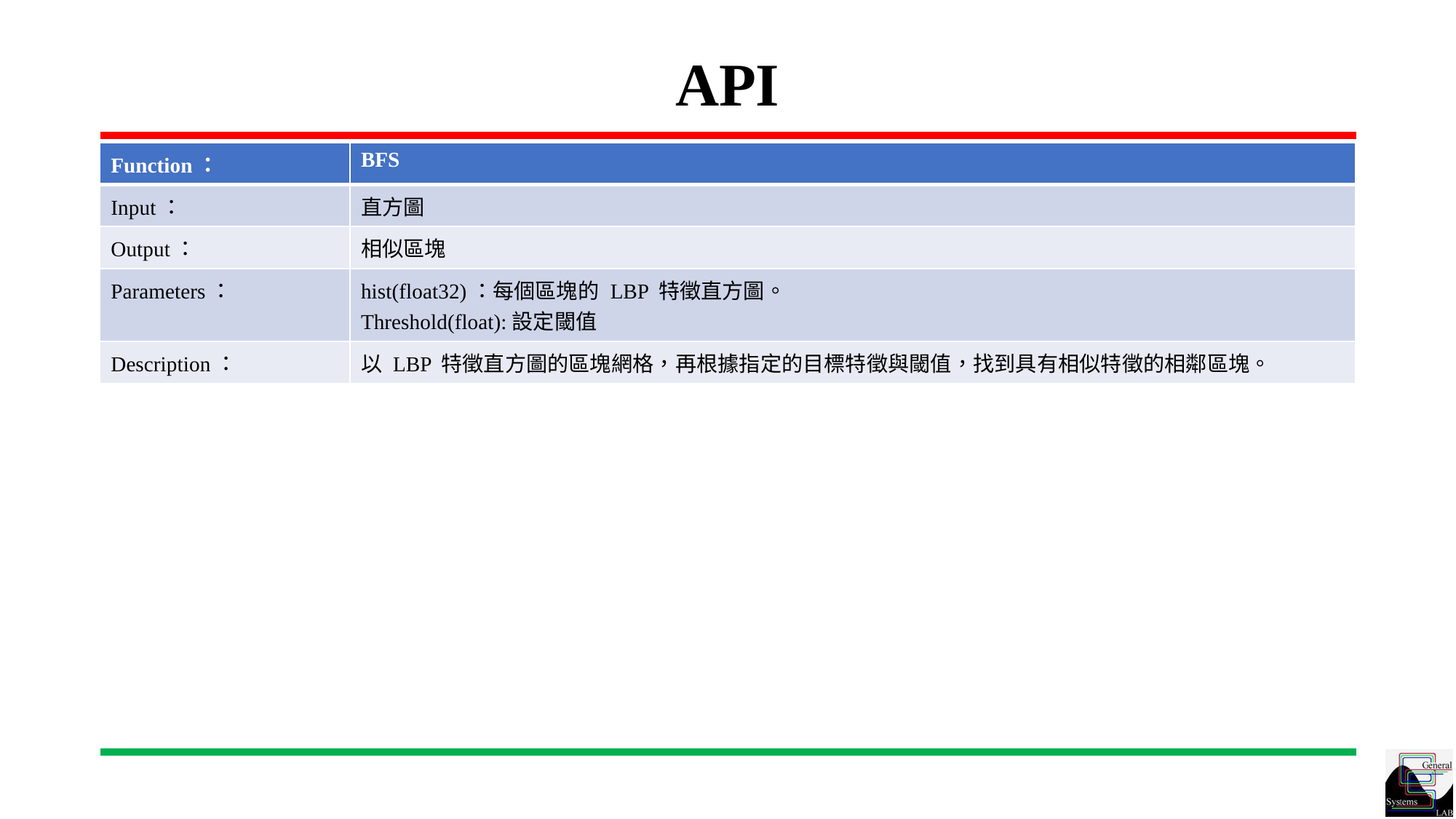

API

| Function： | BFS |
| --- | --- |
| Input： | 直方圖 |
| Output： | 相似區塊 |
| Parameters： | hist(float32)：每個區塊的 LBP 特徵直方圖。 Threshold(float):設定閾值 |
| Description： | 以 LBP 特徵直方圖的區塊網格，再根據指定的目標特徵與閾值，找到具有相似特徵的相鄰區塊。 |